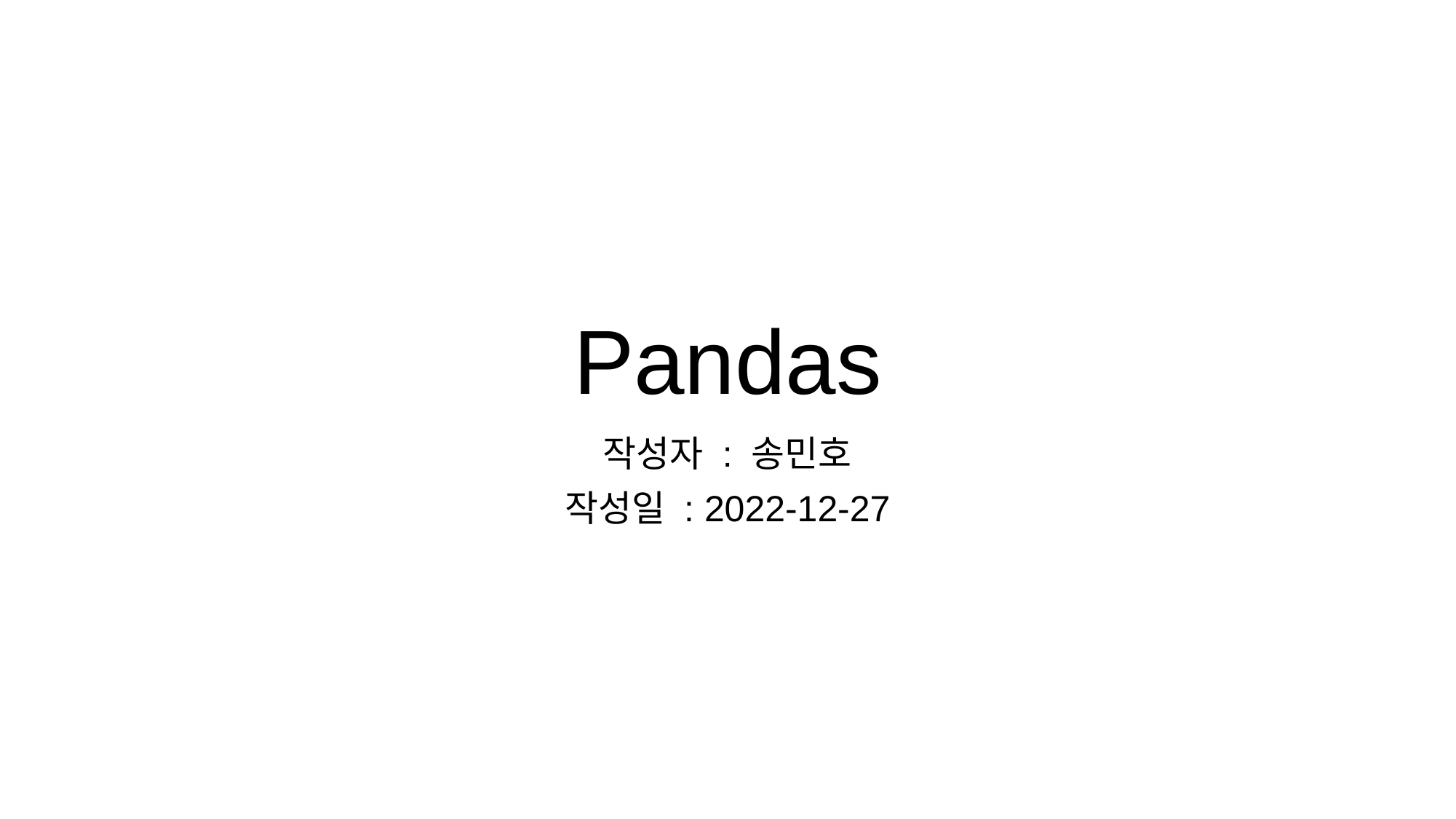

# Pandas
작성자 : 송민호
작성일 : 2022-12-27